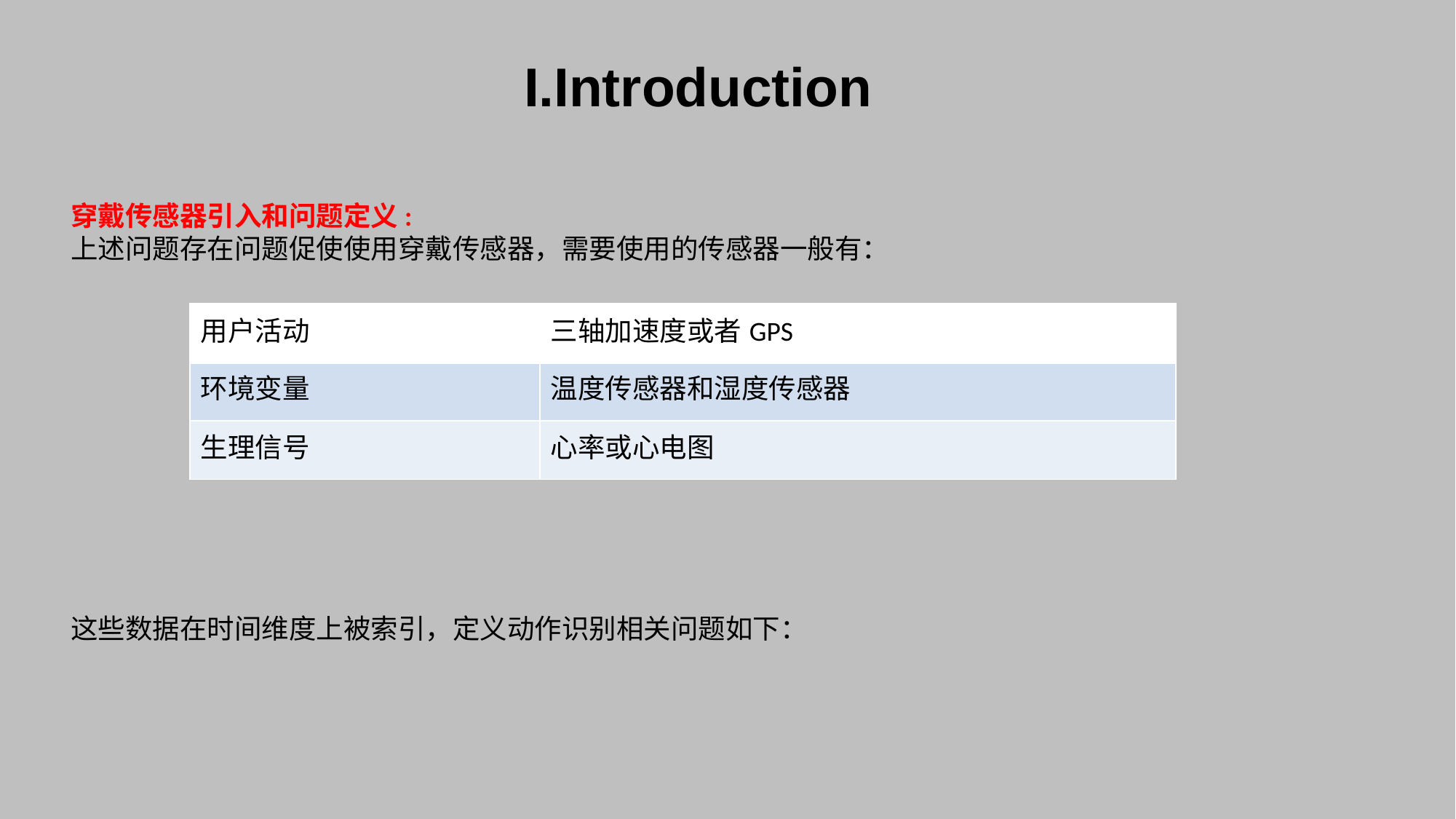

I.Introduction
穿戴传感器引入和问题定义:
上述问题存在问题促使使用穿戴传感器，需要使用的传感器一般有：

| 用户活动 | 三轴加速度或者GPS |
| --- | --- |
| 环境变量 | 温度传感器和湿度传感器 |
| 生理信号 | 心率或心电图 |
这些数据在时间维度上被索引，定义动作识别相关问题如下：